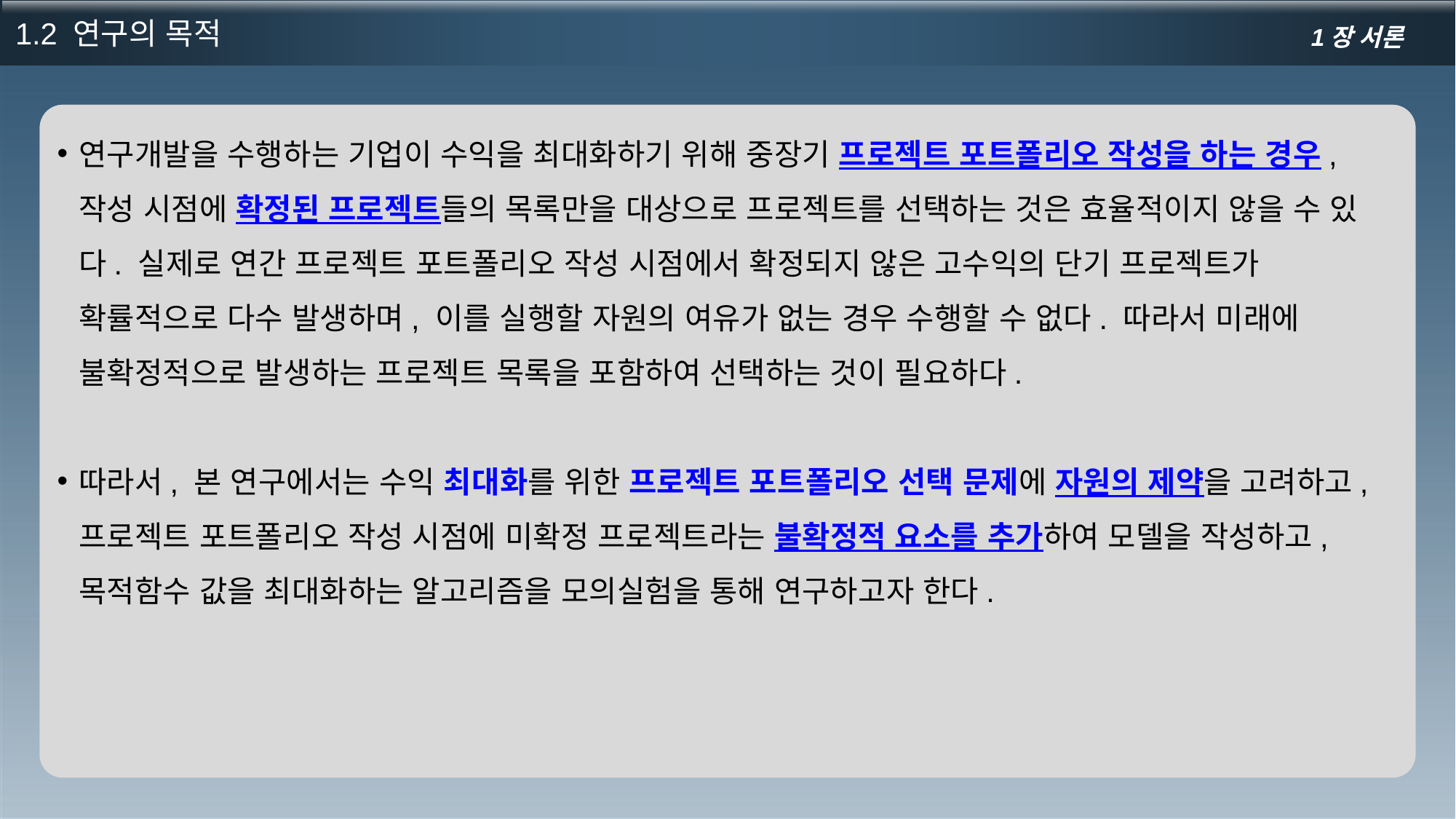

1.2 연구의 목적
1장 서론
연구개발을 수행하는 기업이 수익을 최대화하기 위해 중장기 프로젝트 포트폴리오 작성을 하는 경우, 작성 시점에 확정된 프로젝트들의 목록만을 대상으로 프로젝트를 선택하는 것은 효율적이지 않을 수 있다. 실제로 연간 프로젝트 포트폴리오 작성 시점에서 확정되지 않은 고수익의 단기 프로젝트가 확률적으로 다수 발생하며, 이를 실행할 자원의 여유가 없는 경우 수행할 수 없다. 따라서 미래에 불확정적으로 발생하는 프로젝트 목록을 포함하여 선택하는 것이 필요하다.

따라서, 본 연구에서는 수익 최대화를 위한 프로젝트 포트폴리오 선택 문제에 자원의 제약을 고려하고, 프로젝트 포트폴리오 작성 시점에 미확정 프로젝트라는 불확정적 요소를 추가하여 모델을 작성하고, 목적함수 값을 최대화하는 알고리즘을 모의실험을 통해 연구하고자 한다.